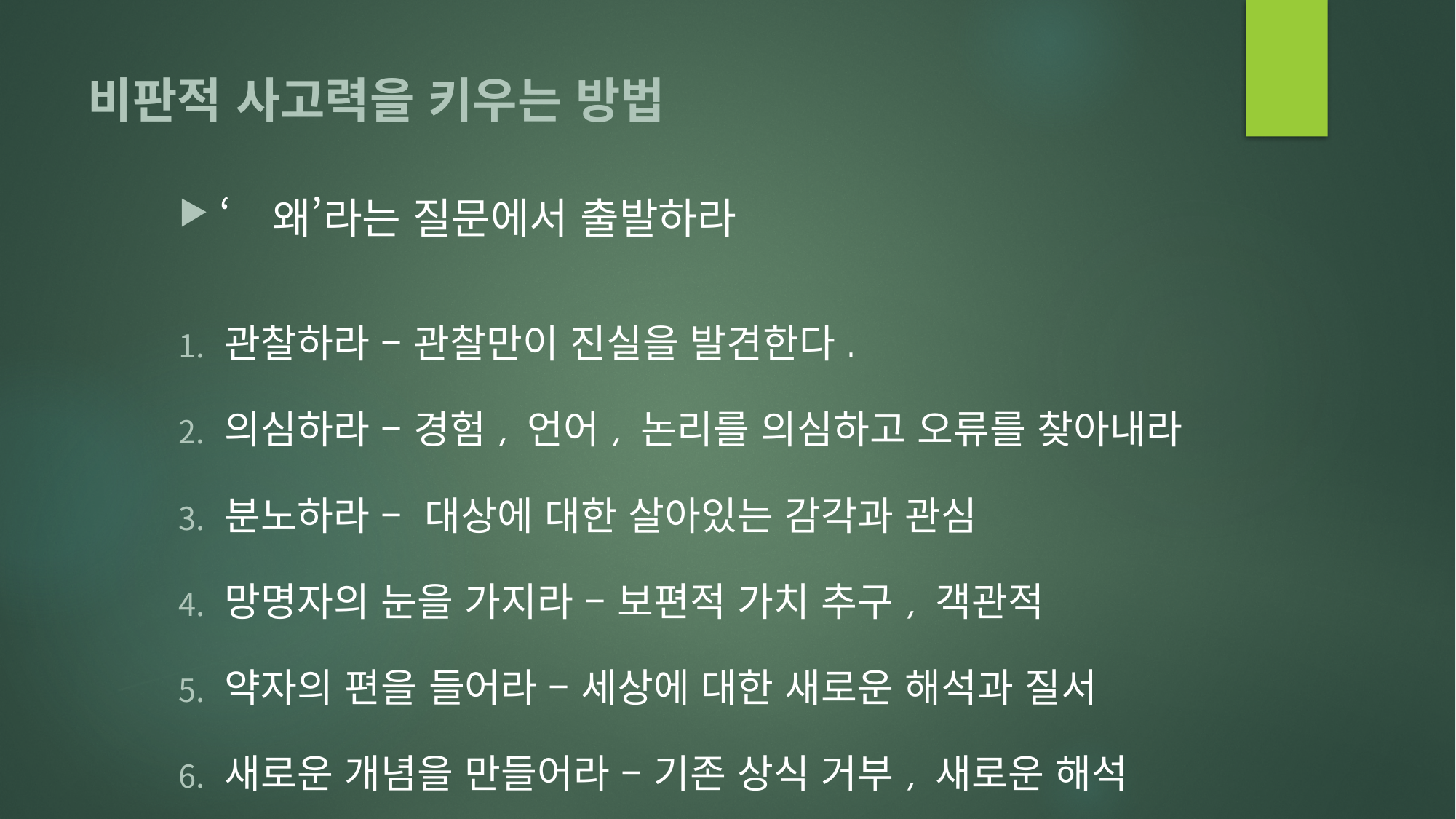

# 비판적 사고력을 키우는 방법
‘왜’라는 질문에서 출발하라

관찰하라 – 관찰만이 진실을 발견한다.
의심하라 – 경험, 언어, 논리를 의심하고 오류를 찾아내라
분노하라 –  대상에 대한 살아있는 감각과 관심
망명자의 눈을 가지라 – 보편적 가치 추구, 객관적
약자의 편을 들어라 – 세상에 대한 새로운 해석과 질서
새로운 개념을 만들어라 – 기존 상식 거부, 새로운 해석